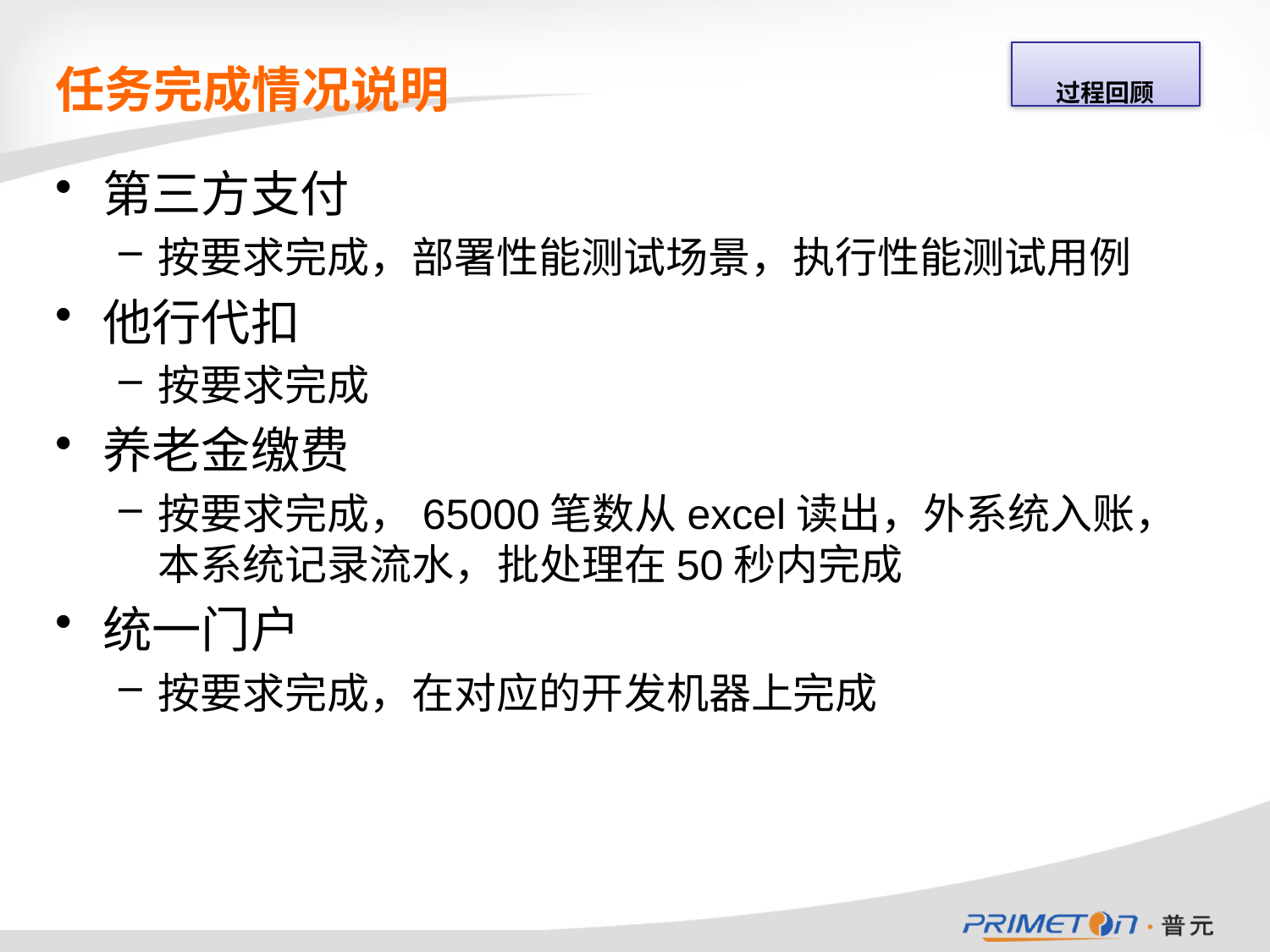

过程回顾
# 任务完成情况说明
第三方支付
按要求完成，部署性能测试场景，执行性能测试用例
他行代扣
按要求完成
养老金缴费
按要求完成，65000笔数从excel读出，外系统入账，本系统记录流水，批处理在50秒内完成
统一门户
按要求完成，在对应的开发机器上完成